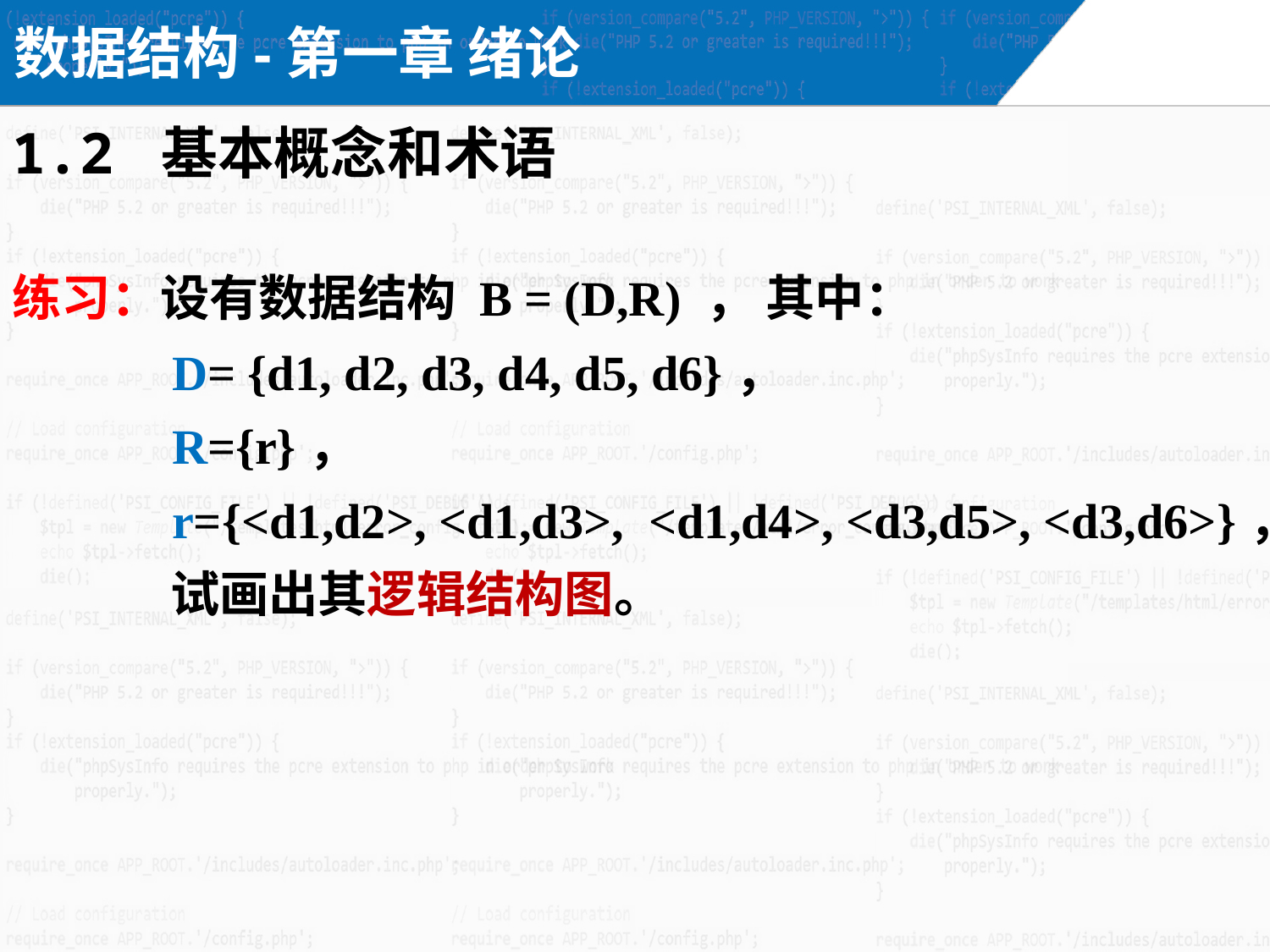

数据结构-第一章 绪论
1.2 基本概念和术语
练习：设有数据结构 B = (D,R) ， 其中：
             D= {d1, d2, d3, d4, d5, d6}，
             R={r}，
             r={<d1,d2>, <d1,d3>,  <d1,d4>, <d3,d5>, <d3,d6>}，
             试画出其逻辑结构图。